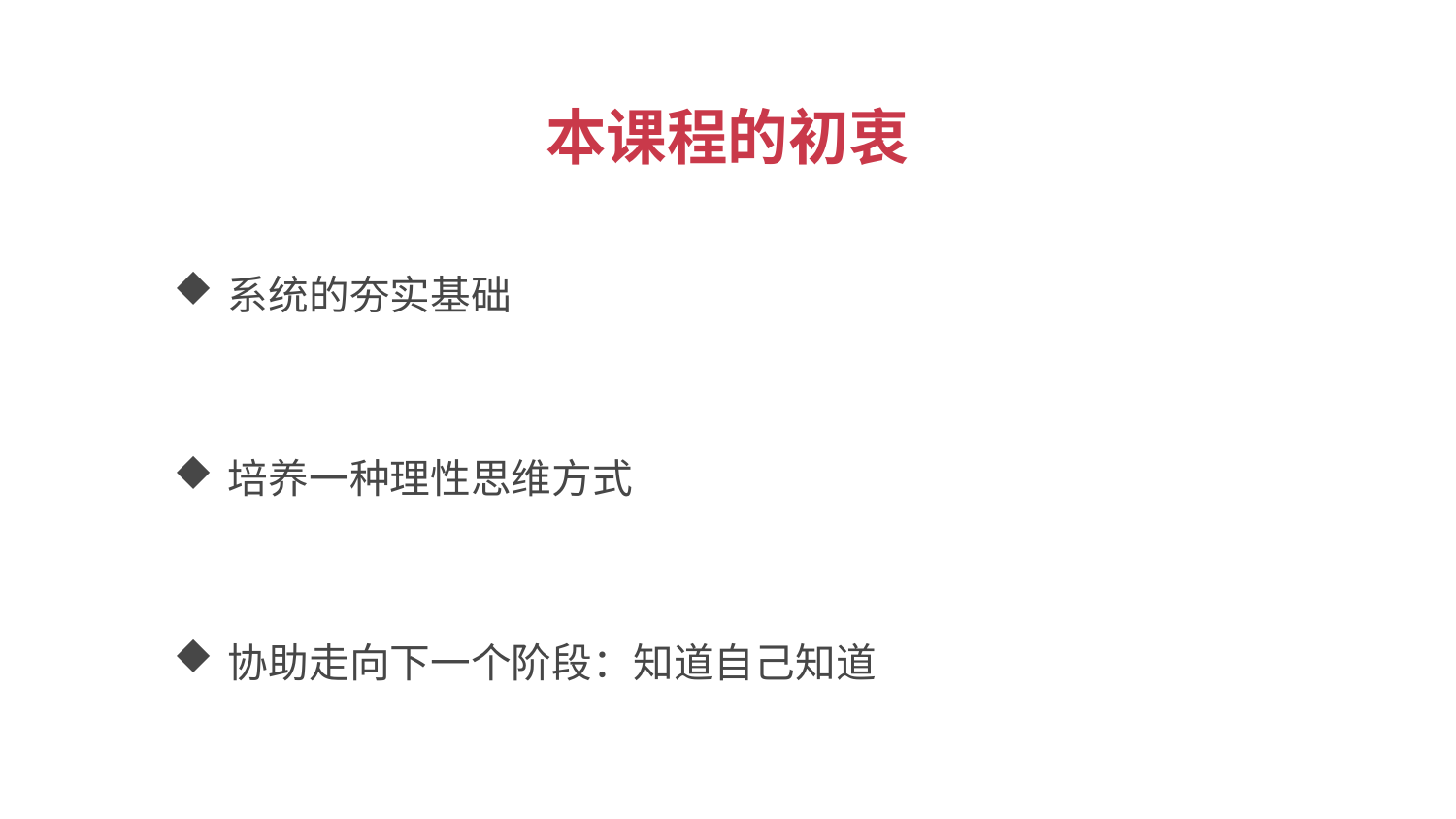

本课程的初衷
系统的夯实基础
培养一种理性思维方式
协助走向下一个阶段：知道自己知道